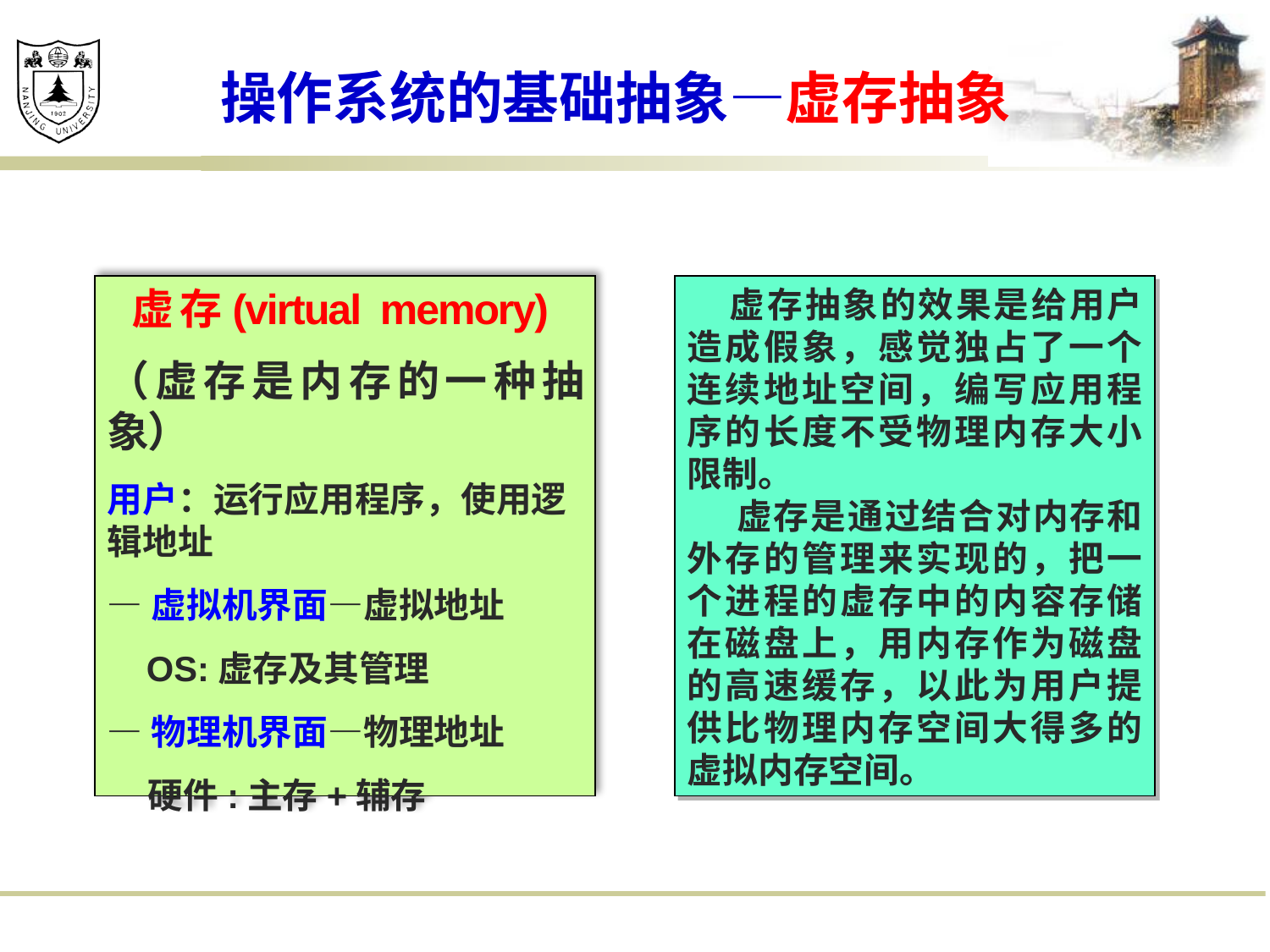

# 操作系统的基础抽象—虚存抽象
虚 存(virtual  memory)
（虚存是内存的一种抽象）
用户：运行应用程序，使用逻辑地址
—虚拟机界面—虚拟地址
    OS:虚存及其管理
—物理机界面—物理地址
    硬件:主存+辅存
   虚存抽象的效果是给用户造成假象，感觉独占了一个连续地址空间，编写应用程序的长度不受物理内存大小限制。
    虚存是通过结合对内存和外存的管理来实现的，把一个进程的虚存中的内容存储在磁盘上，用内存作为磁盘的高速缓存，以此为用户提供比物理内存空间大得多的虚拟内存空间。

21